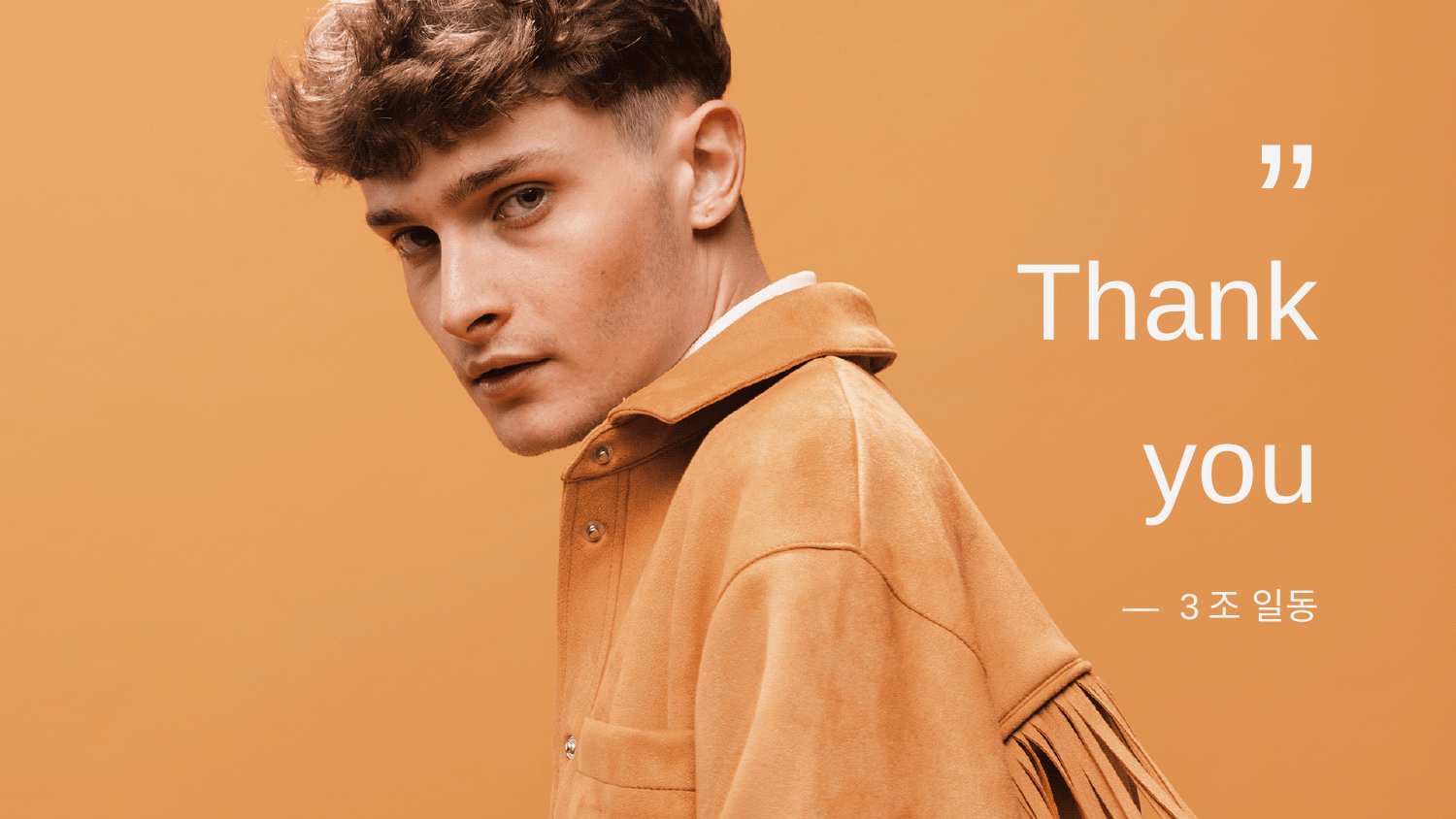

”
	Thank
 you
# —  3조 일동